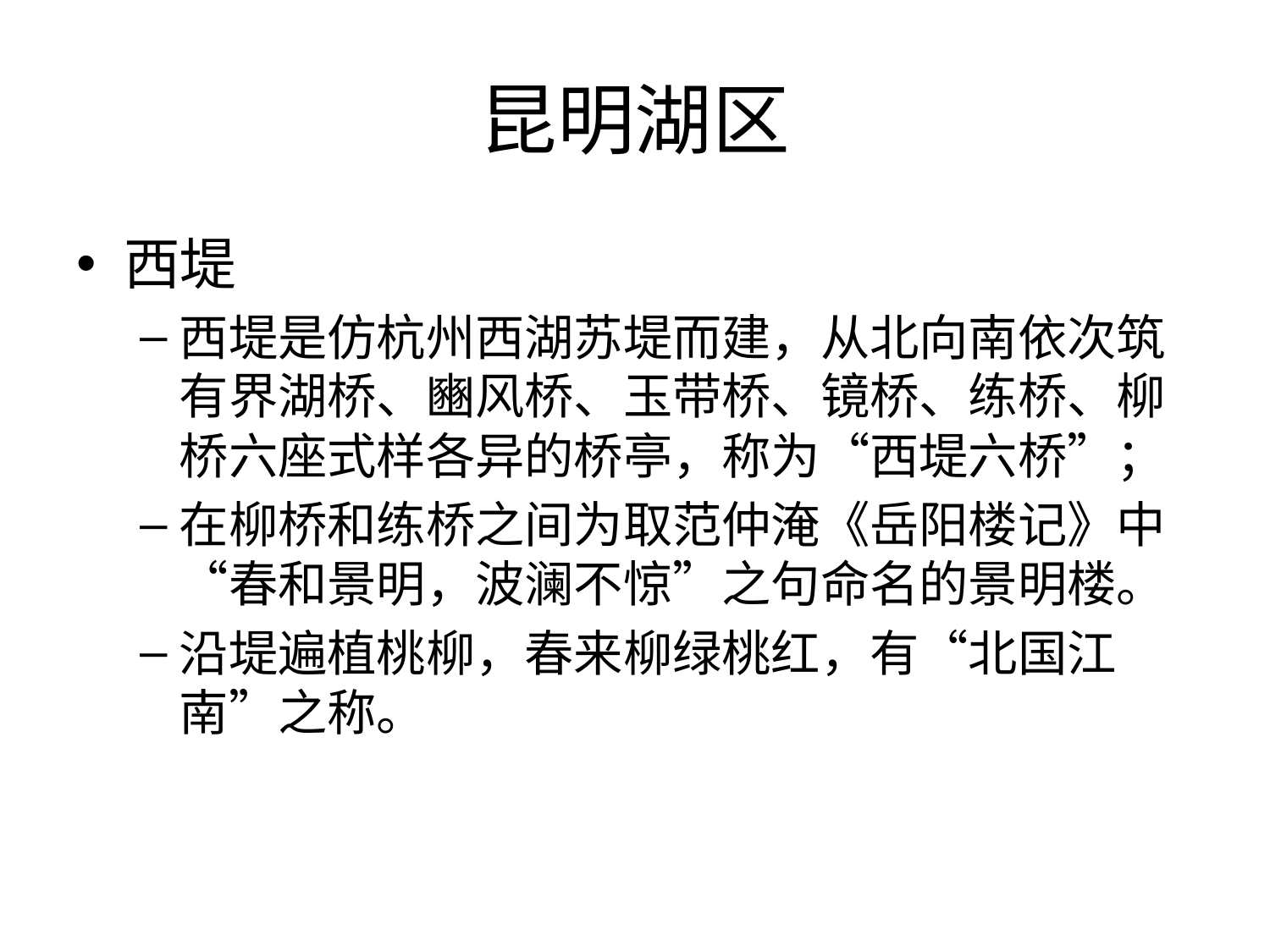

# 昆明湖区
西堤
西堤是仿杭州西湖苏堤而建，从北向南依次筑有界湖桥、豳风桥、玉带桥、镜桥、练桥、柳桥六座式样各异的桥亭，称为“西堤六桥”；
在柳桥和练桥之间为取范仲淹《岳阳楼记》中“春和景明，波澜不惊”之句命名的景明楼。
沿堤遍植桃柳，春来柳绿桃红，有“北国江南”之称。